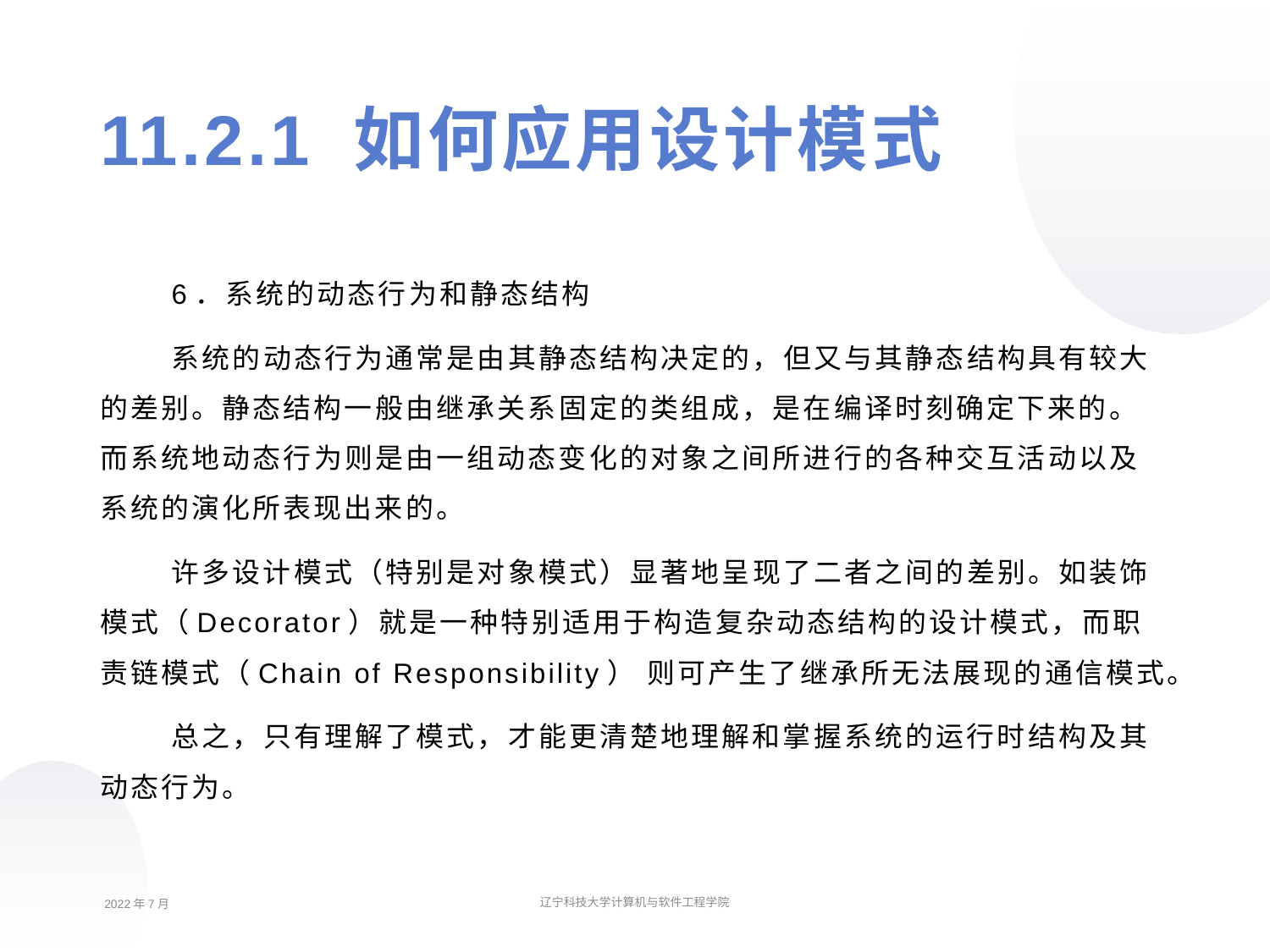

11.2.1 如何应用设计模式
6．系统的动态行为和静态结构
系统的动态行为通常是由其静态结构决定的，但又与其静态结构具有较大的差别。静态结构一般由继承关系固定的类组成，是在编译时刻确定下来的。而系统地动态行为则是由一组动态变化的对象之间所进行的各种交互活动以及系统的演化所表现出来的。
许多设计模式（特别是对象模式）显著地呈现了二者之间的差别。如装饰模式（Decorator）就是一种特别适用于构造复杂动态结构的设计模式，而职责链模式（Chain of Responsibility） 则可产生了继承所无法展现的通信模式。
总之，只有理解了模式，才能更清楚地理解和掌握系统的运行时结构及其动态行为。

2022年7月
辽宁科技大学计算机与软件工程学院
25